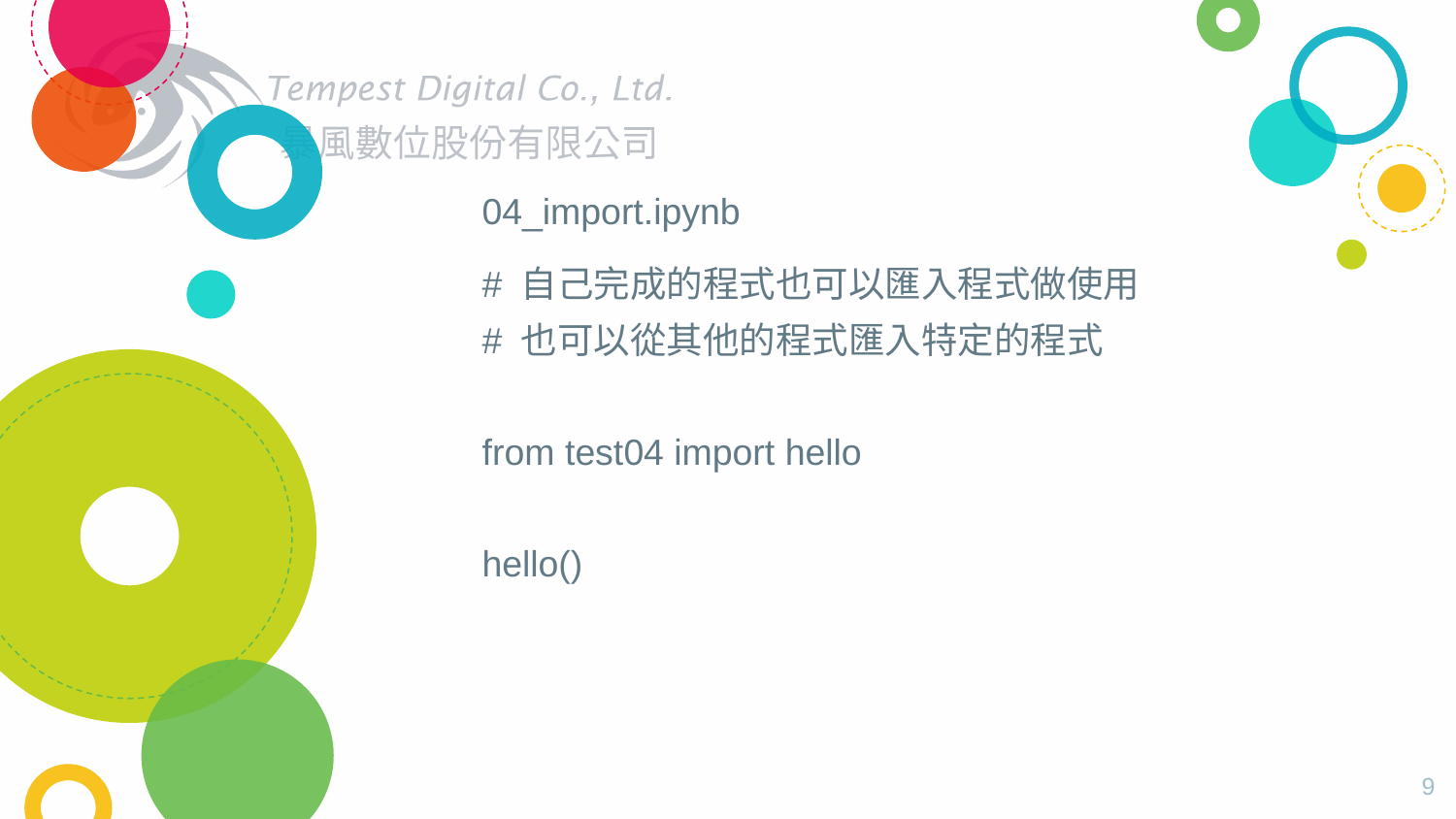

# 04_import.ipynb
# 自己完成的程式也可以匯入程式做使用
# 也可以從其他的程式匯入特定的程式

from test04 import hello

hello()
9